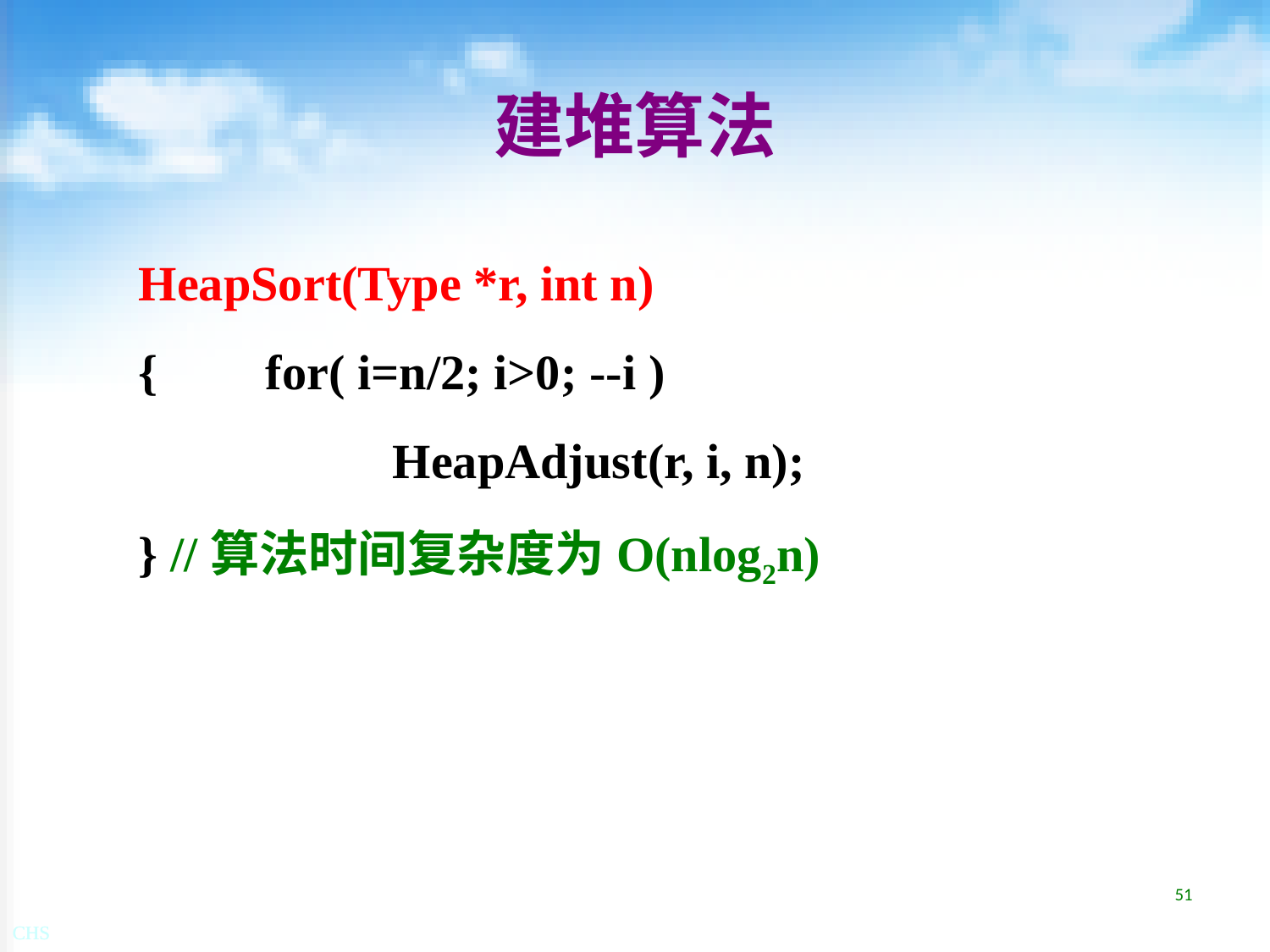

# 建堆算法
HeapSort(Type *r, int n)
{	for( i=n/2; i>0; --i )
		HeapAdjust(r, i, n);
} //算法时间复杂度为O(nlog2n)
51